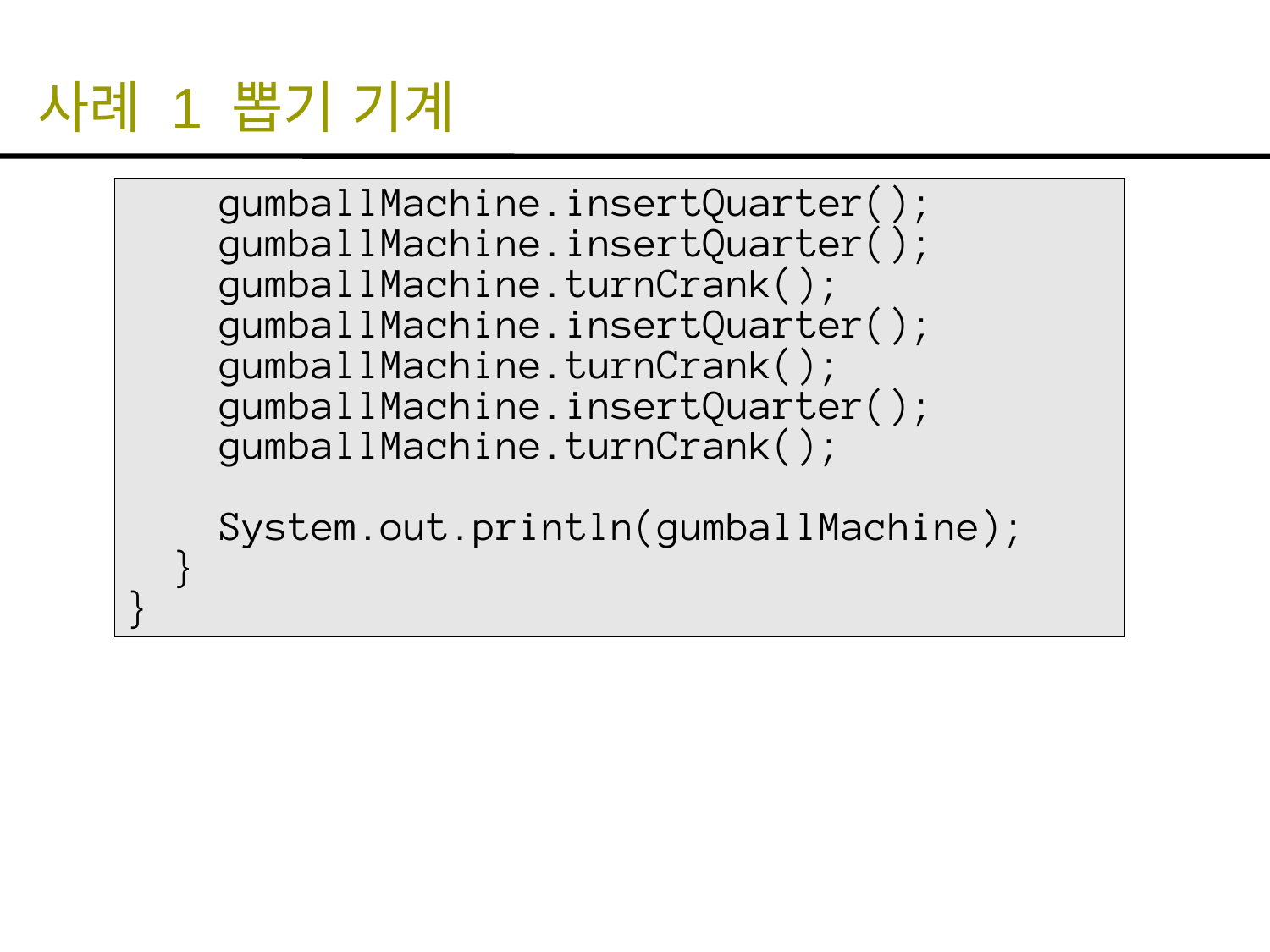

# 사례 1 뽑기 기계

    gumballMachine.insertQuarter();
    gumballMachine.insertQuarter();
    gumballMachine.turnCrank();
    gumballMachine.insertQuarter();
    gumballMachine.turnCrank();
    gumballMachine.insertQuarter();
    gumballMachine.turnCrank();

    System.out.println(gumballMachine);
  }
}